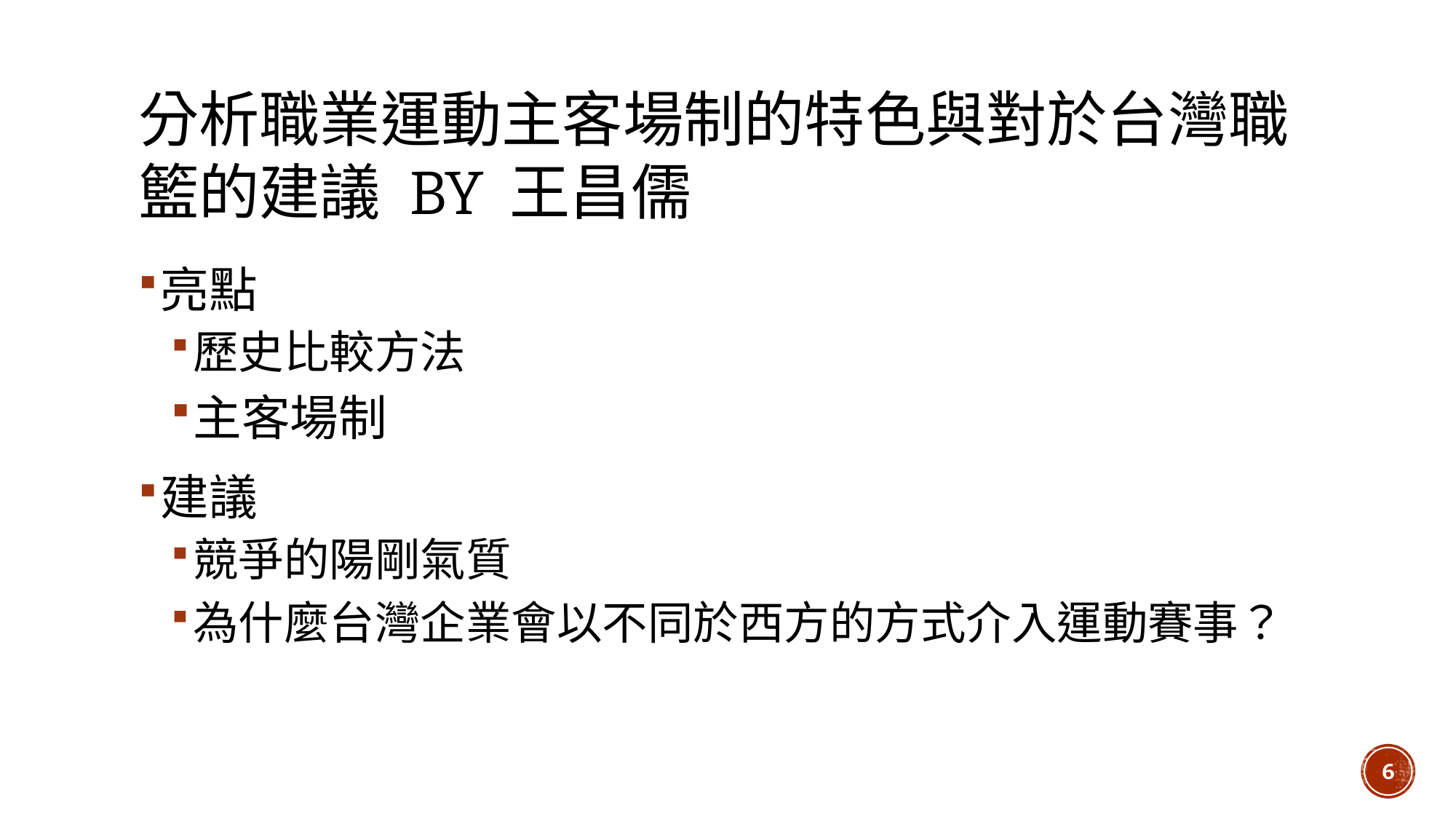

# 分析職業運動主客場制的特色與對於台灣職籃的建議 by 王昌儒
亮點
歷史比較方法
主客場制
建議
競爭的陽剛氣質
為什麼台灣企業會以不同於西方的方式介入運動賽事？

6